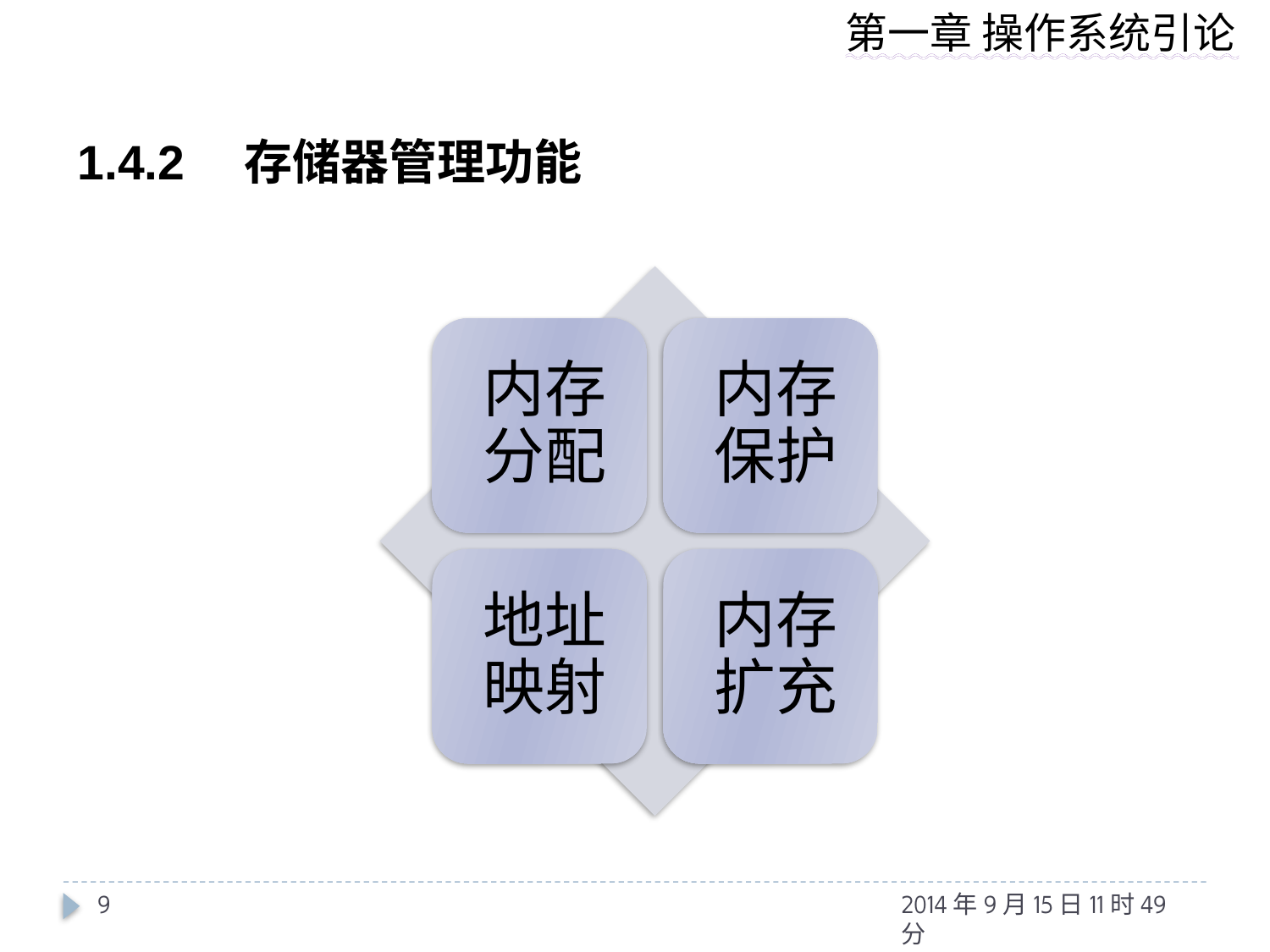

1.4.2　存储器管理功能

内存分配
内存保护
地址映射
内存扩充
9
2014年9月15日11时49分